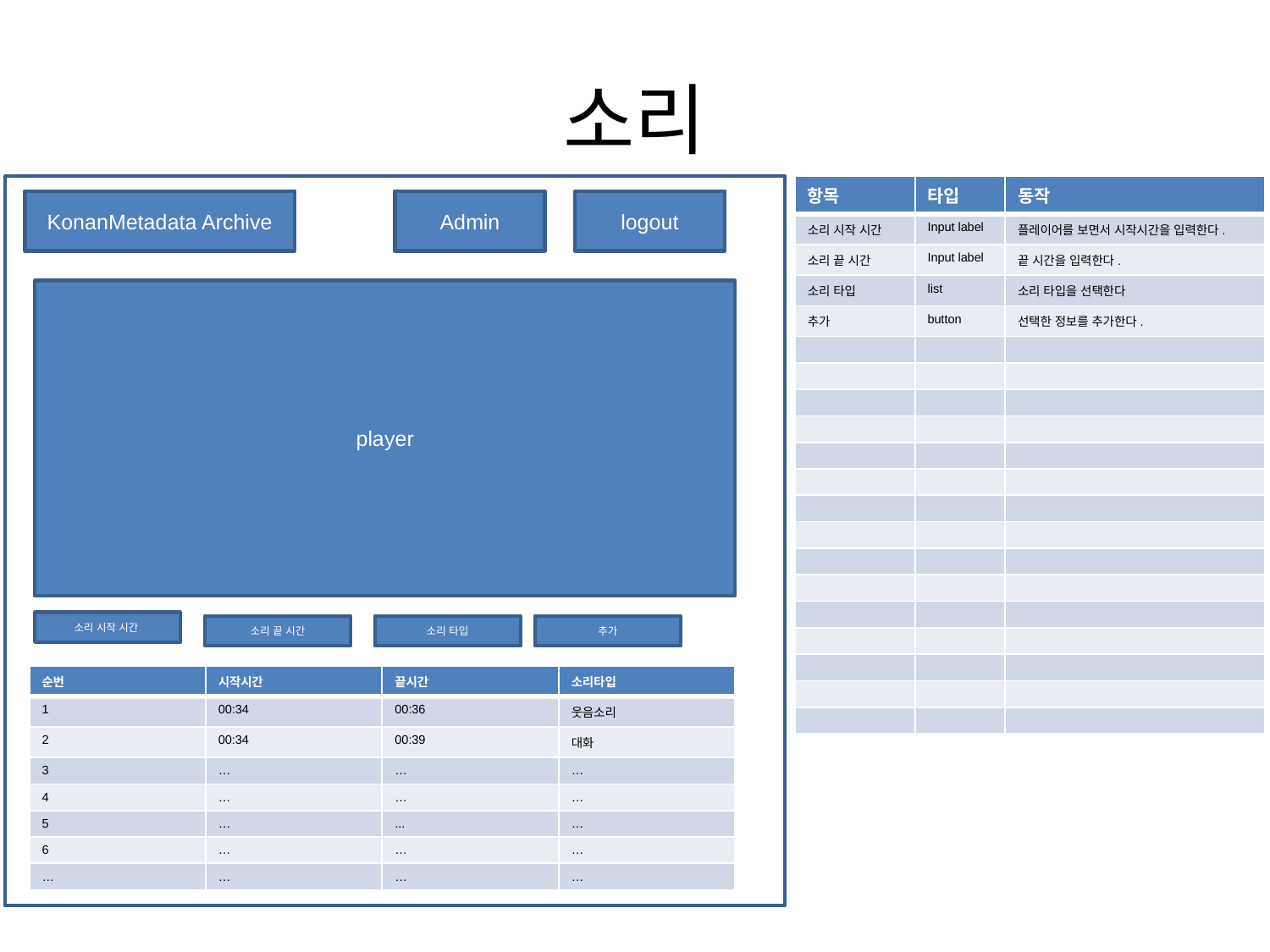

# 소리

| 항목 | 타입 | 동작 |
| --- | --- | --- |
| 소리 시작 시간 | Input label | 플레이어를 보면서 시작시간을 입력한다. |
| 소리 끝 시간 | Input label | 끝 시간을 입력한다. |
| 소리 타입 | list | 소리 타입을 선택한다 |
| 추가 | button | 선택한 정보를 추가한다. |
|  |  |  |
|  |  |  |
|  |  |  |
|  |  |  |
|  |  |  |
|  |  |  |
|  |  |  |
|  |  |  |
|  |  |  |
|  |  |  |
|  |  |  |
|  |  |  |
|  |  |  |
|  |  |  |
|  |  |  |
KonanMetadata Archive
Admin
logout
player
소리 시작 시간
소리 끝 시간
소리 타입
추가
| 순번 | 시작시간 | 끝시간 | 소리타입 |
| --- | --- | --- | --- |
| 1 | 00:34 | 00:36 | 웃음소리 |
| 2 | 00:34 | 00:39 | 대화 |
| 3 | … | … | … |
| 4 | … | … | … |
| 5 | … | ... | … |
| 6 | … | … | … |
| … | … | … | … |